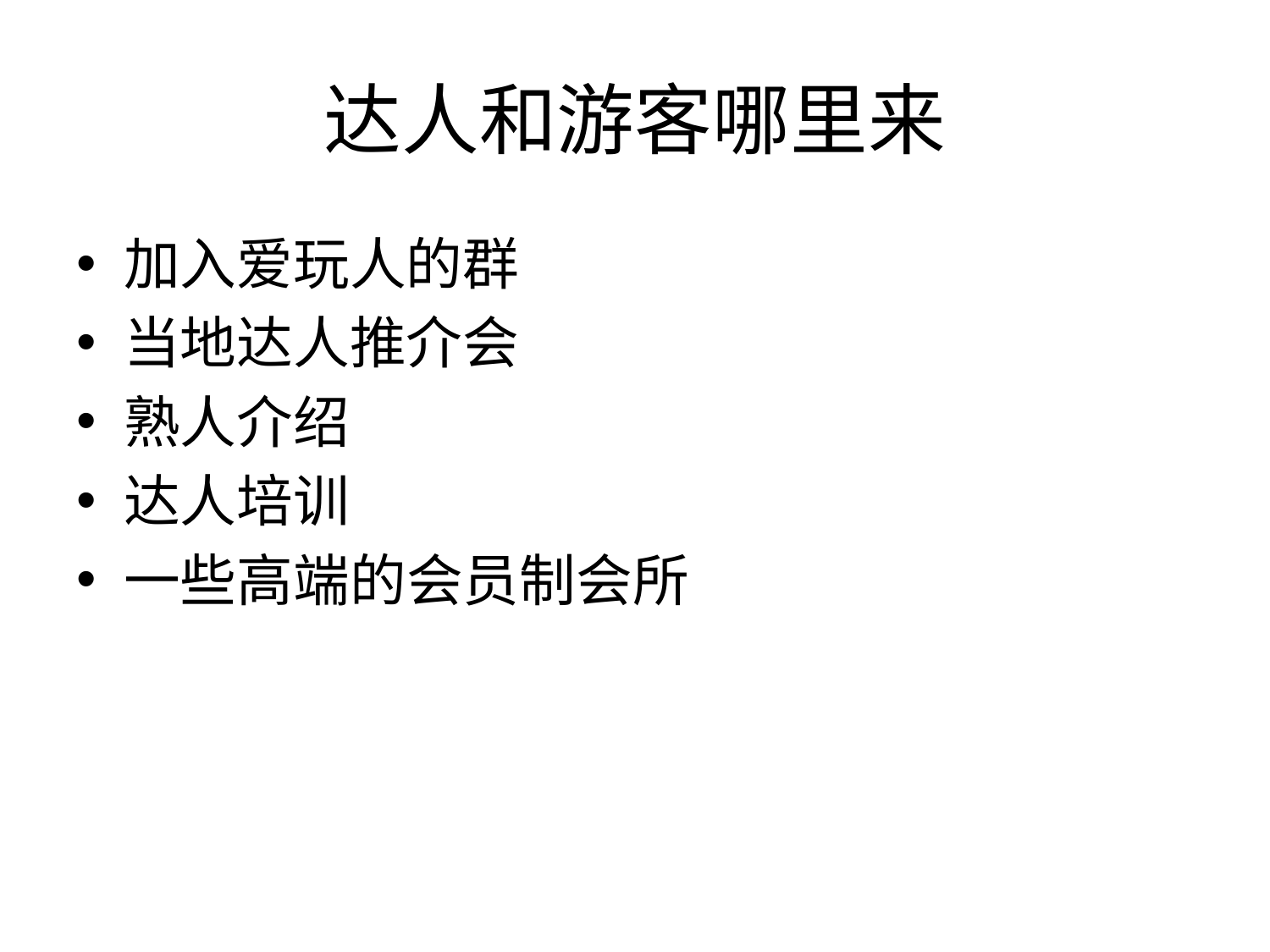

# 达人和游客哪里来
加入爱玩人的群
当地达人推介会
熟人介绍
达人培训
一些高端的会员制会所